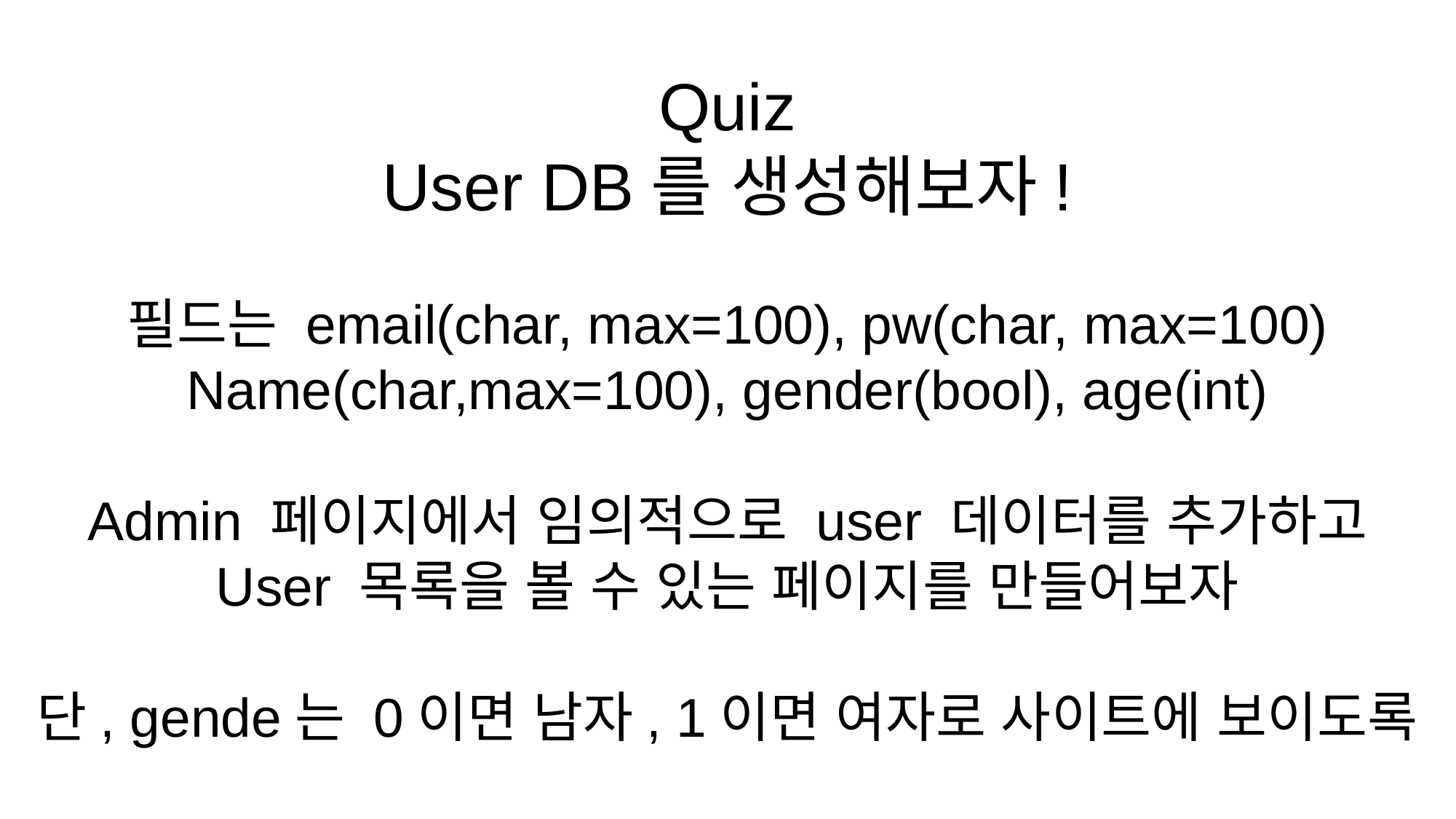

Quiz
User DB를 생성해보자!

필드는 email(char, max=100), pw(char, max=100)
Name(char,max=100), gender(bool), age(int)

Admin 페이지에서 임의적으로 user 데이터를 추가하고
User 목록을 볼 수 있는 페이지를 만들어보자

단, gende는 0이면 남자, 1이면 여자로 사이트에 보이도록